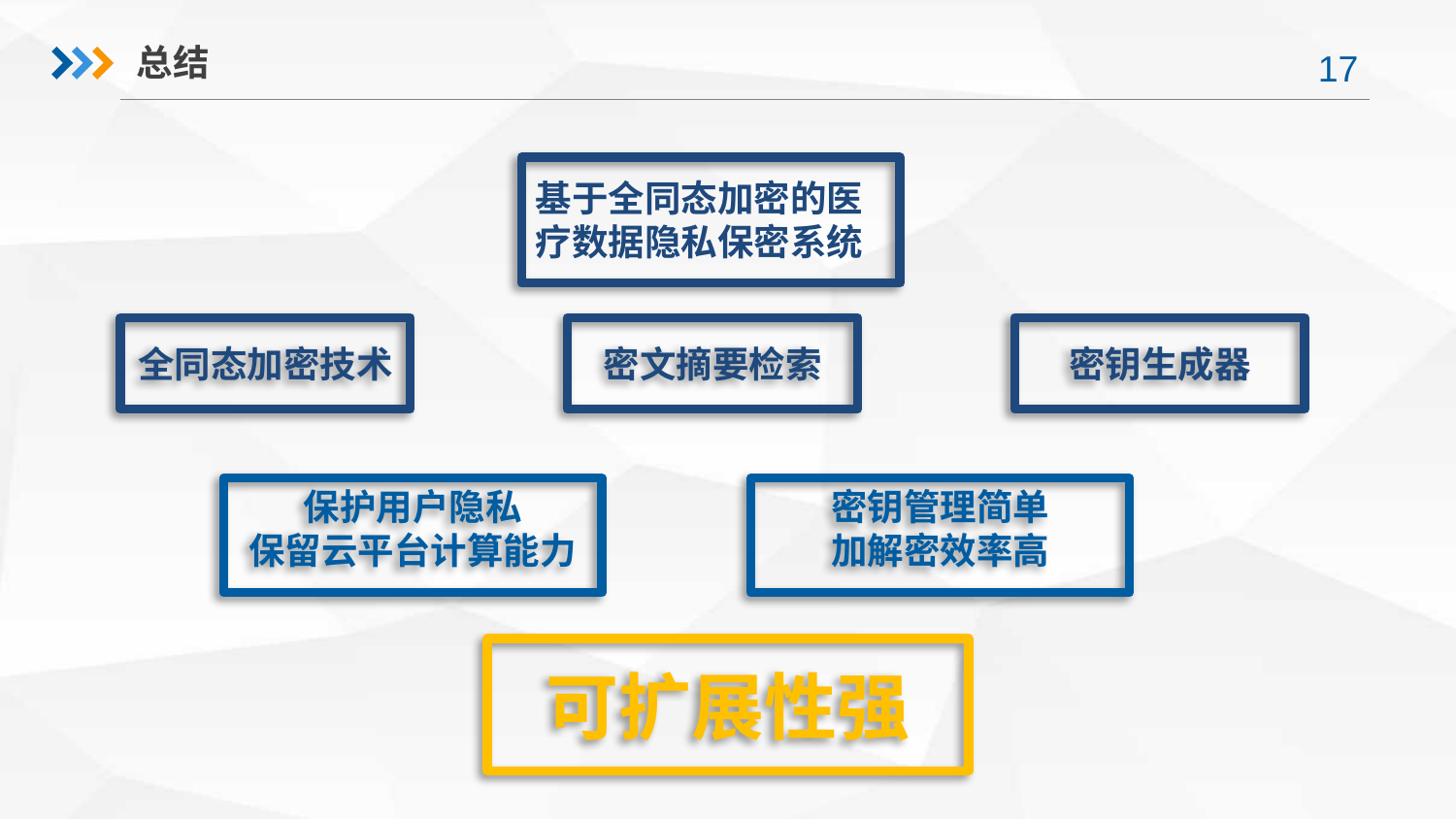

总结

基于全同态加密的医疗数据隐私保密系统
全同态加密技术
密文摘要检索
密钥生成器

保护用户隐私
保留云平台计算能力

密钥管理简单
加解密效率高

可扩展性强